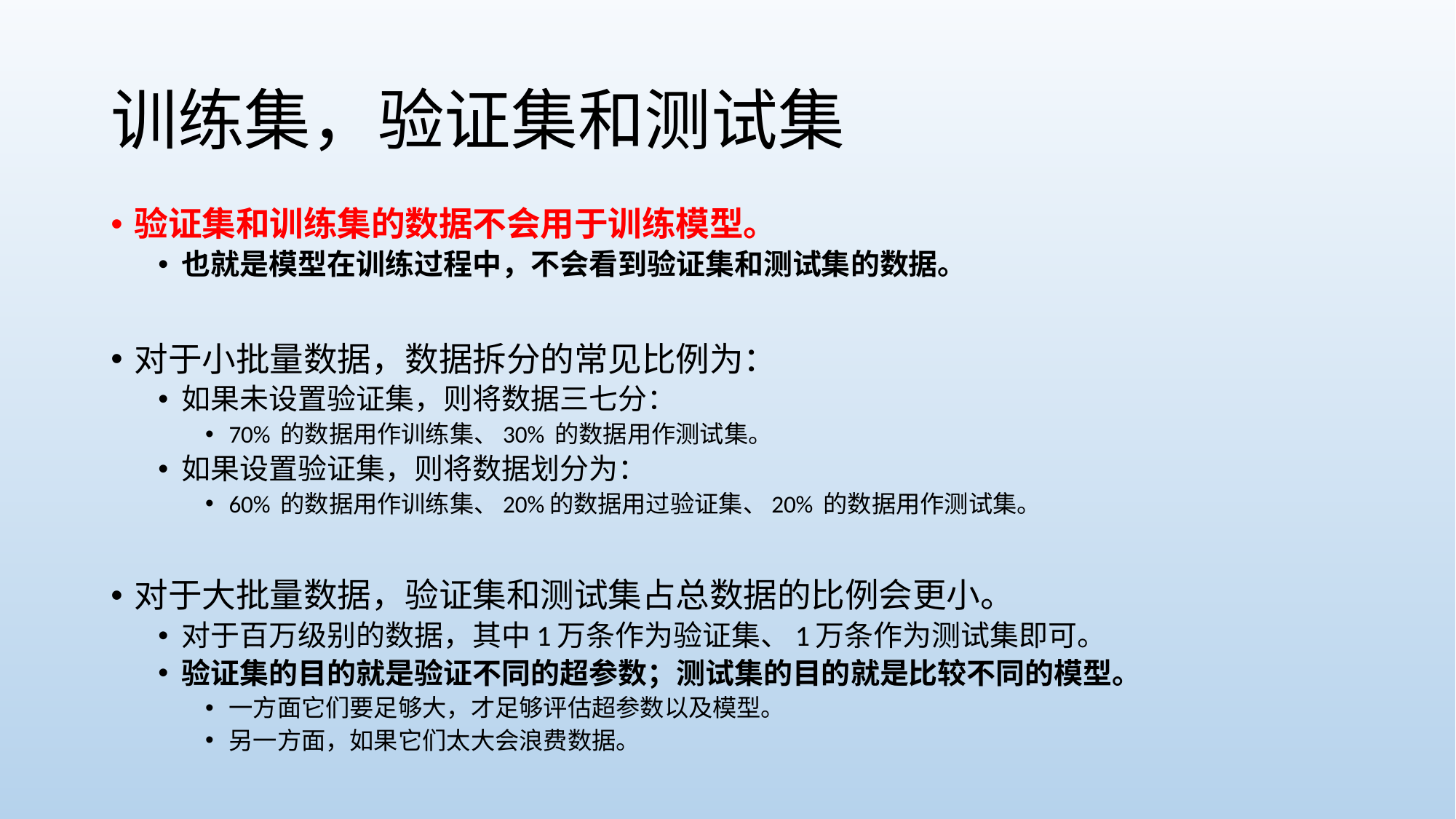

# 训练集，验证集和测试集
验证集和训练集的数据不会用于训练模型。
也就是模型在训练过程中，不会看到验证集和测试集的数据。

对于小批量数据，数据拆分的常见比例为：
如果未设置验证集，则将数据三七分：
70% 的数据用作训练集、30% 的数据用作测试集。
如果设置验证集，则将数据划分为：
60% 的数据用作训练集、20%的数据用过验证集、20% 的数据用作测试集。

对于大批量数据，验证集和测试集占总数据的比例会更小。
对于百万级别的数据，其中1万条作为验证集、1万条作为测试集即可。
验证集的目的就是验证不同的超参数；测试集的目的就是比较不同的模型。
一方面它们要足够大，才足够评估超参数以及模型。
另一方面，如果它们太大会浪费数据。